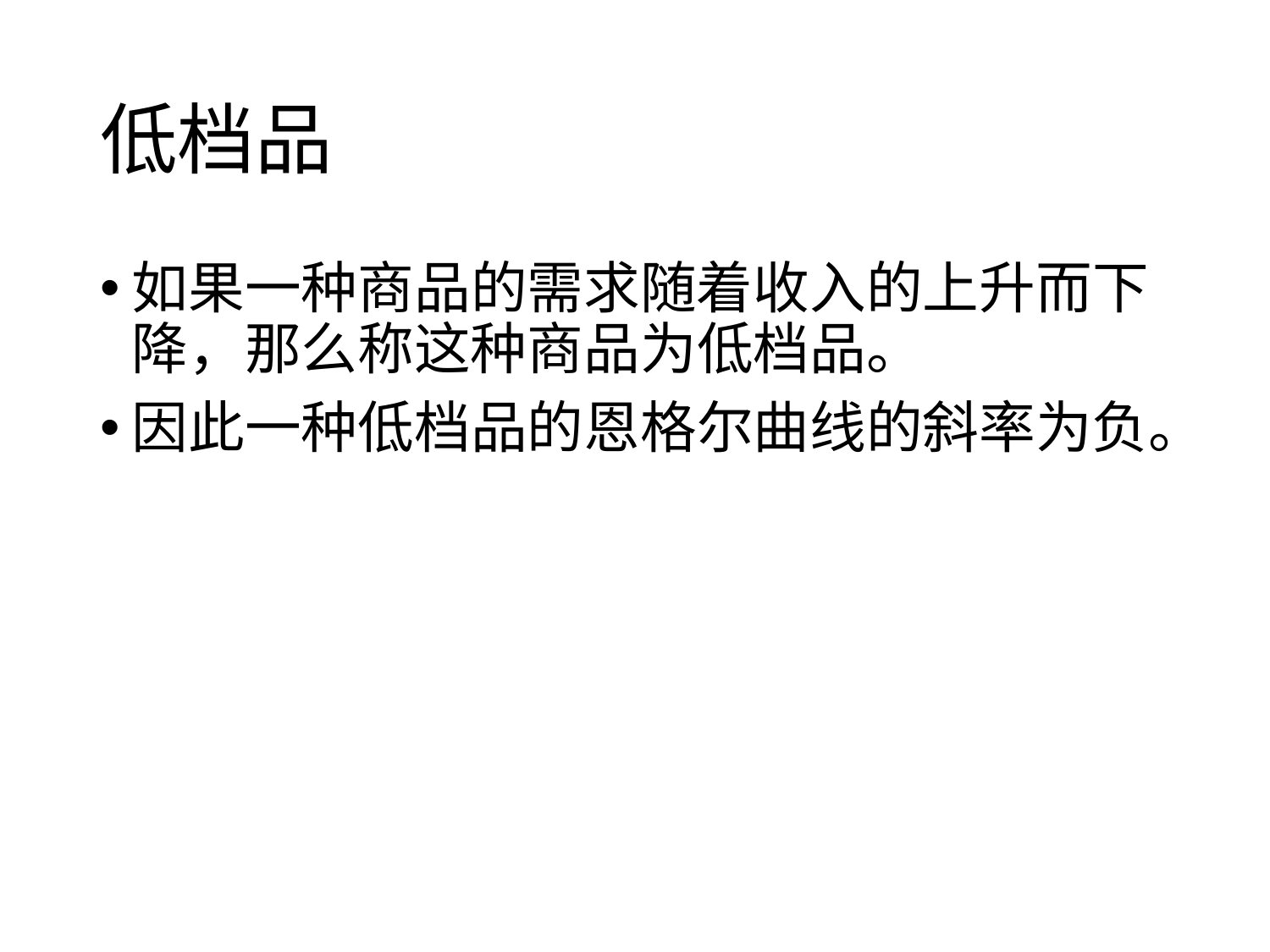

# 低档品
如果一种商品的需求随着收入的上升而下降，那么称这种商品为低档品。
因此一种低档品的恩格尔曲线的斜率为负。